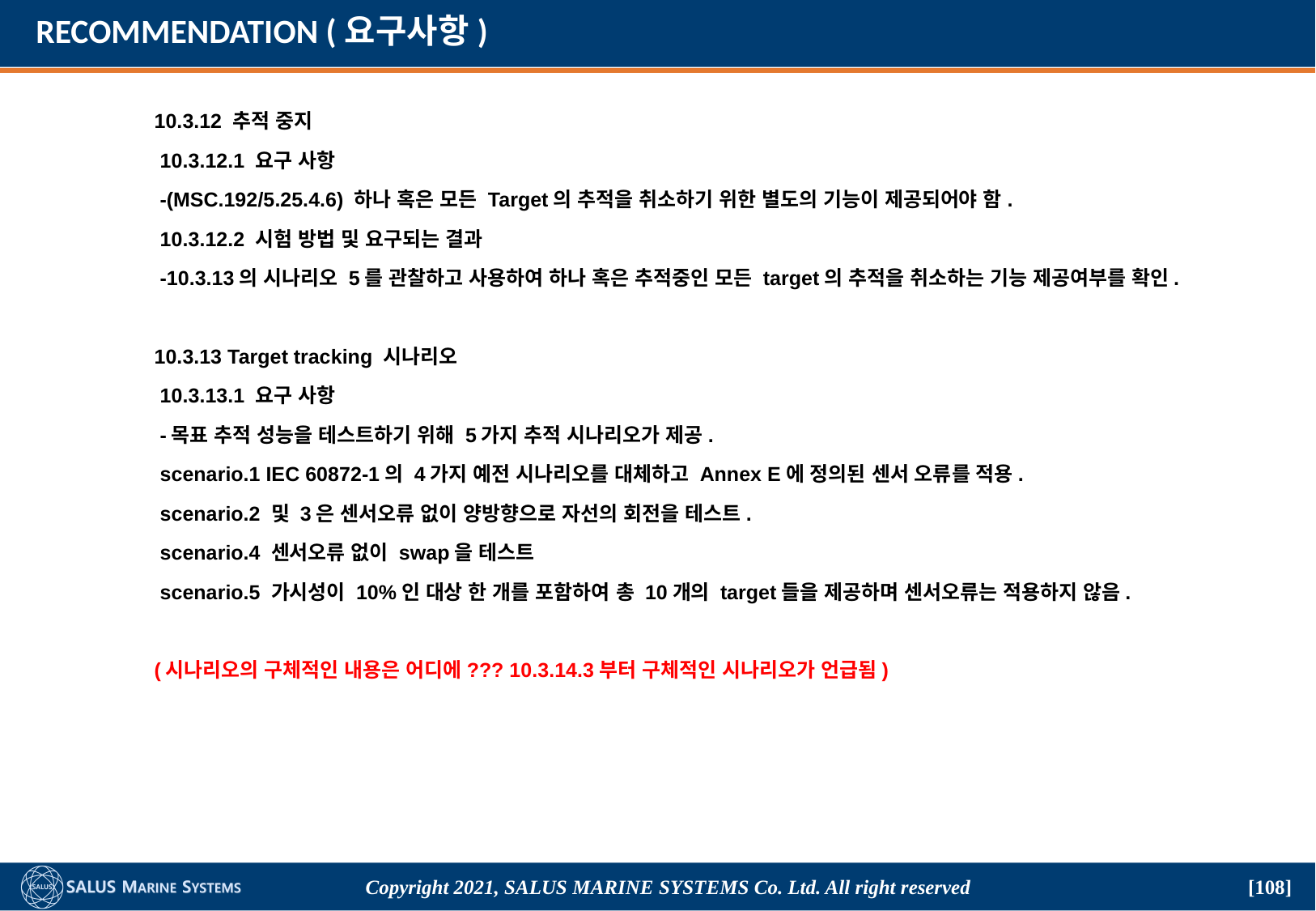

# RECOMMENDATION (요구사항)
	10.3.12 추적 중지
	 10.3.12.1 요구 사항
	 -(MSC.192/5.25.4.6) 하나 혹은 모든 Target의 추적을 취소하기 위한 별도의 기능이 제공되어야 함.
	 10.3.12.2 시험 방법 및 요구되는 결과
	 -10.3.13의 시나리오 5를 관찰하고 사용하여 하나 혹은 추적중인 모든 target의 추적을 취소하는 기능 제공여부를 확인.

	10.3.13 Target tracking 시나리오
	 10.3.13.1 요구 사항
	 -목표 추적 성능을 테스트하기 위해 5가지 추적 시나리오가 제공.
	 scenario.1 IEC 60872-1의 4가지 예전 시나리오를 대체하고 Annex E에 정의된 센서 오류를 적용.
	 scenario.2 및 3은 센서오류 없이 양방향으로 자선의 회전을 테스트.
	 scenario.4 센서오류 없이 swap을 테스트
	 scenario.5 가시성이 10%인 대상 한 개를 포함하여 총 10개의 target들을 제공하며 센서오류는 적용하지 않음.

	(시나리오의 구체적인 내용은 어디에??? 10.3.14.3부터 구체적인 시나리오가 언급됨)
Copyright 2021, SALUS Marine Systems Co. Ltd. All right reserved
[108]